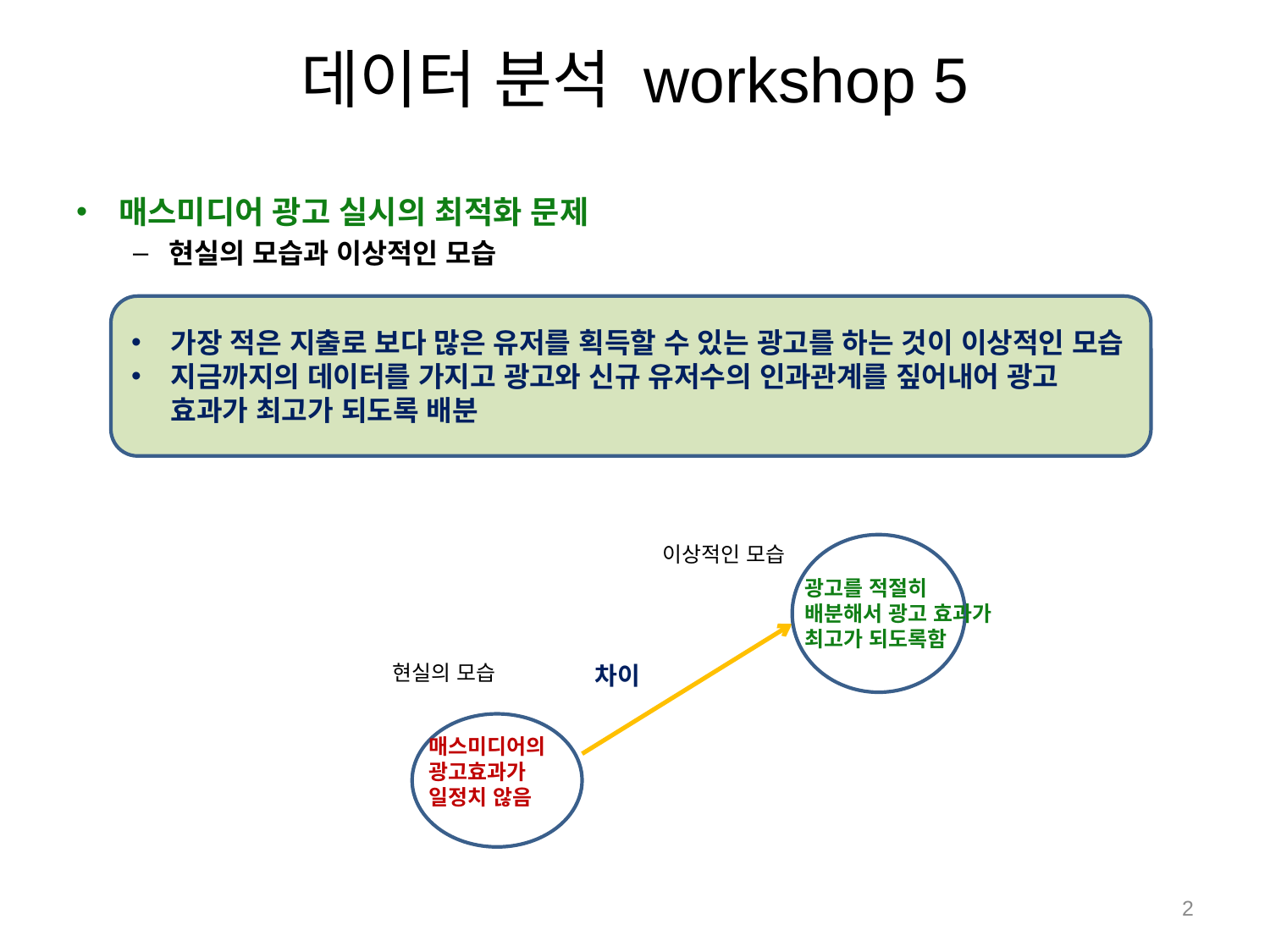

# 데이터 분석 workshop 5
매스미디어 광고 실시의 최적화 문제
현실의 모습과 이상적인 모습
가장 적은 지출로 보다 많은 유저를 획득할 수 있는 광고를 하는 것이 이상적인 모습
지금까지의 데이터를 가지고 광고와 신규 유저수의 인과관계를 짚어내어 광고 효과가 최고가 되도록 배분
이상적인 모습

차이

현실의 모습
매스미디어의
광고효과가
일정치 않음
광고를 적절히
배분해서 광고 효과가
최고가 되도록함
2